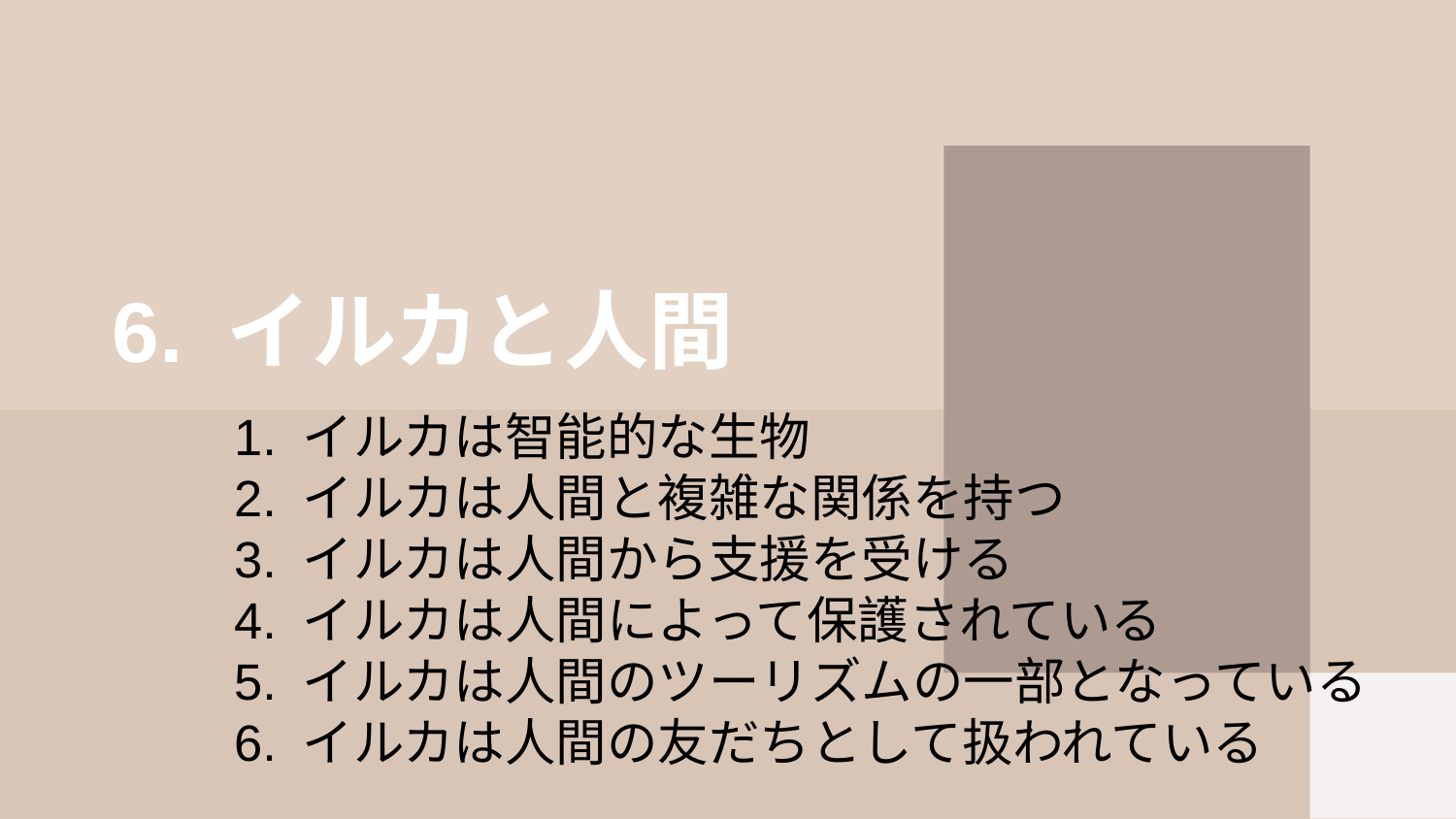

# 6. イルカと人間

1. イルカは智能的な生物
2. イルカは人間と複雑な関係を持つ
3. イルカは人間から支援を受ける
4. イルカは人間によって保護されている
5. イルカは人間のツーリズムの一部となっている
6. イルカは人間の友だちとして扱われている